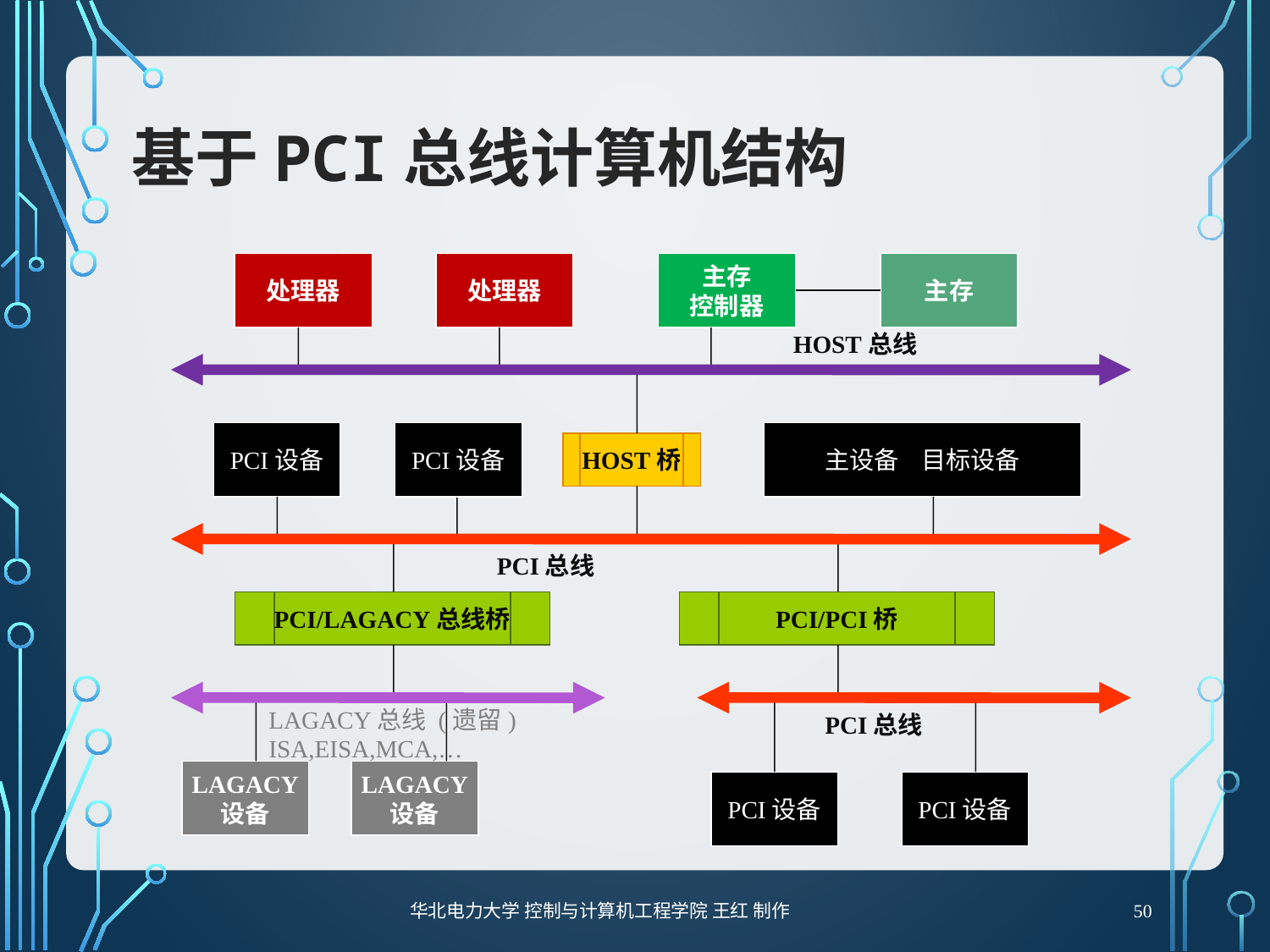

# 基于PCI总线计算机结构
处理器
处理器
主存
控制器
主存
HOST总线

PCI设备
PCI设备
主设备    目标设备
HOST桥

PCI总线
PCI/LAGACY总线桥
PCI/PCI桥

LAGACY总线 (遗留)
ISA,EISA,MCA,…

PCI总线
LAGACY
设备
LAGACY
设备
PCI设备
PCI设备
50
华北电力大学 控制与计算机工程学院 王红 制作